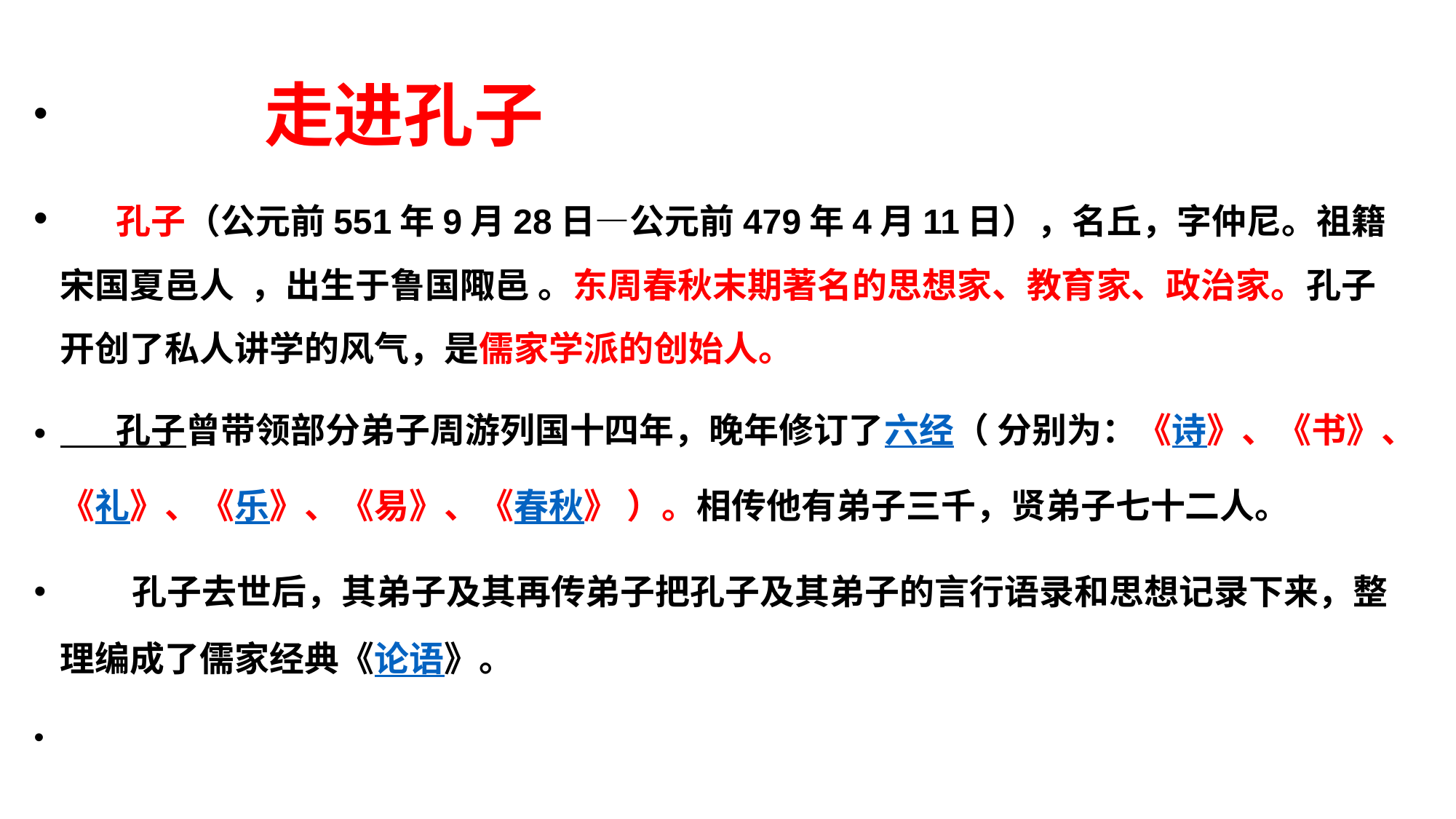

走进孔子
     孔子（公元前551年9月28日―公元前479年4月11日），名丘，字仲尼。祖籍宋国夏邑人  ，出生于鲁国陬邑 。东周春秋末期著名的思想家、教育家、政治家。孔子开创了私人讲学的风气，是儒家学派的创始人。
       孔子曾带领部分弟子周游列国十四年，晚年修订了六经（ 分别为：《诗》、《书》、《礼》、《乐》、《易》、《春秋》 ）。相传他有弟子三千，贤弟子七十二人。
        孔子去世后，其弟子及其再传弟子把孔子及其弟子的言行语录和思想记录下来，整理编成了儒家经典《论语》。